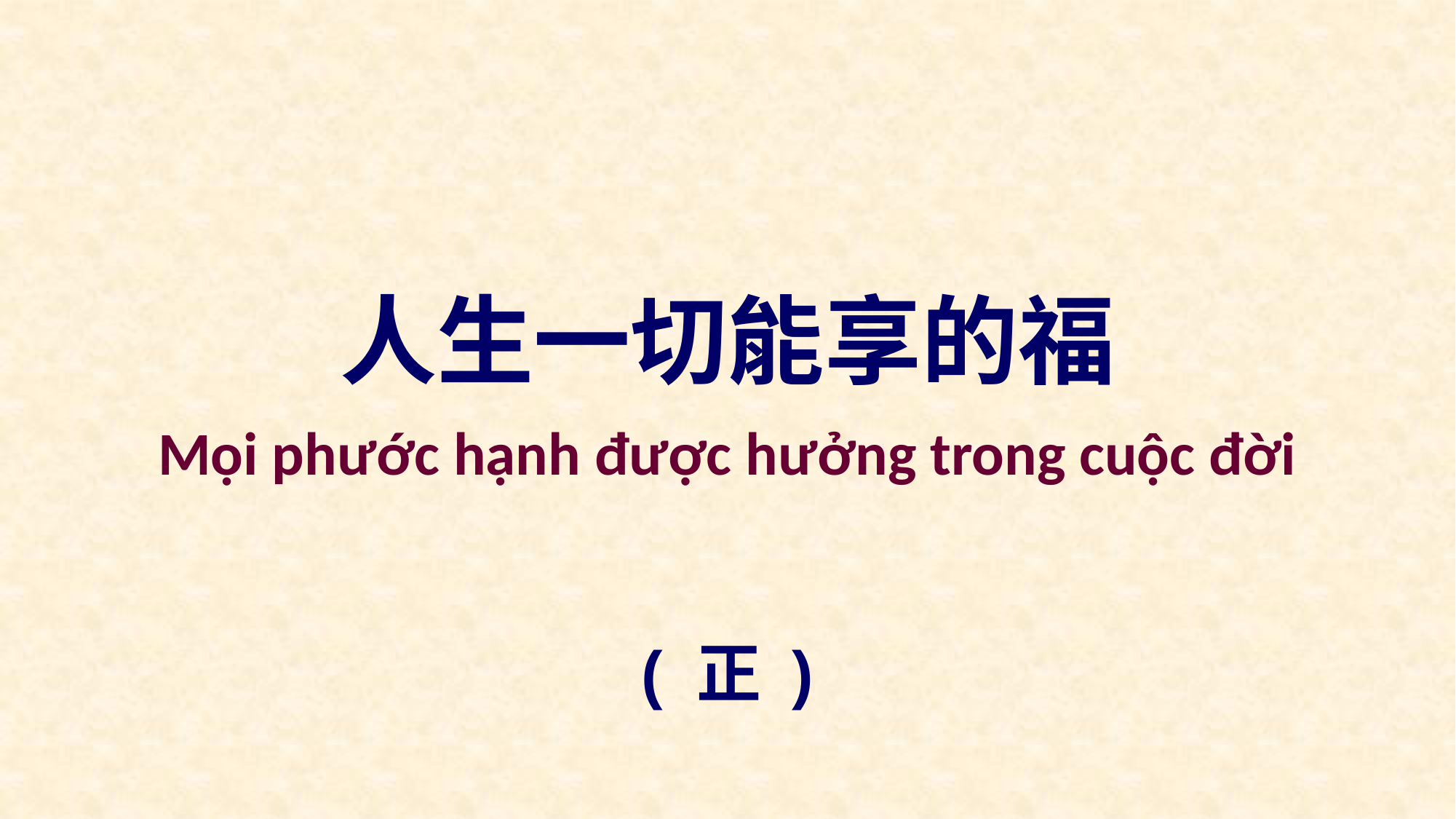

人生一切能享的福
Mọi phước hạnh được hưởng trong cuộc đời
( 正 )